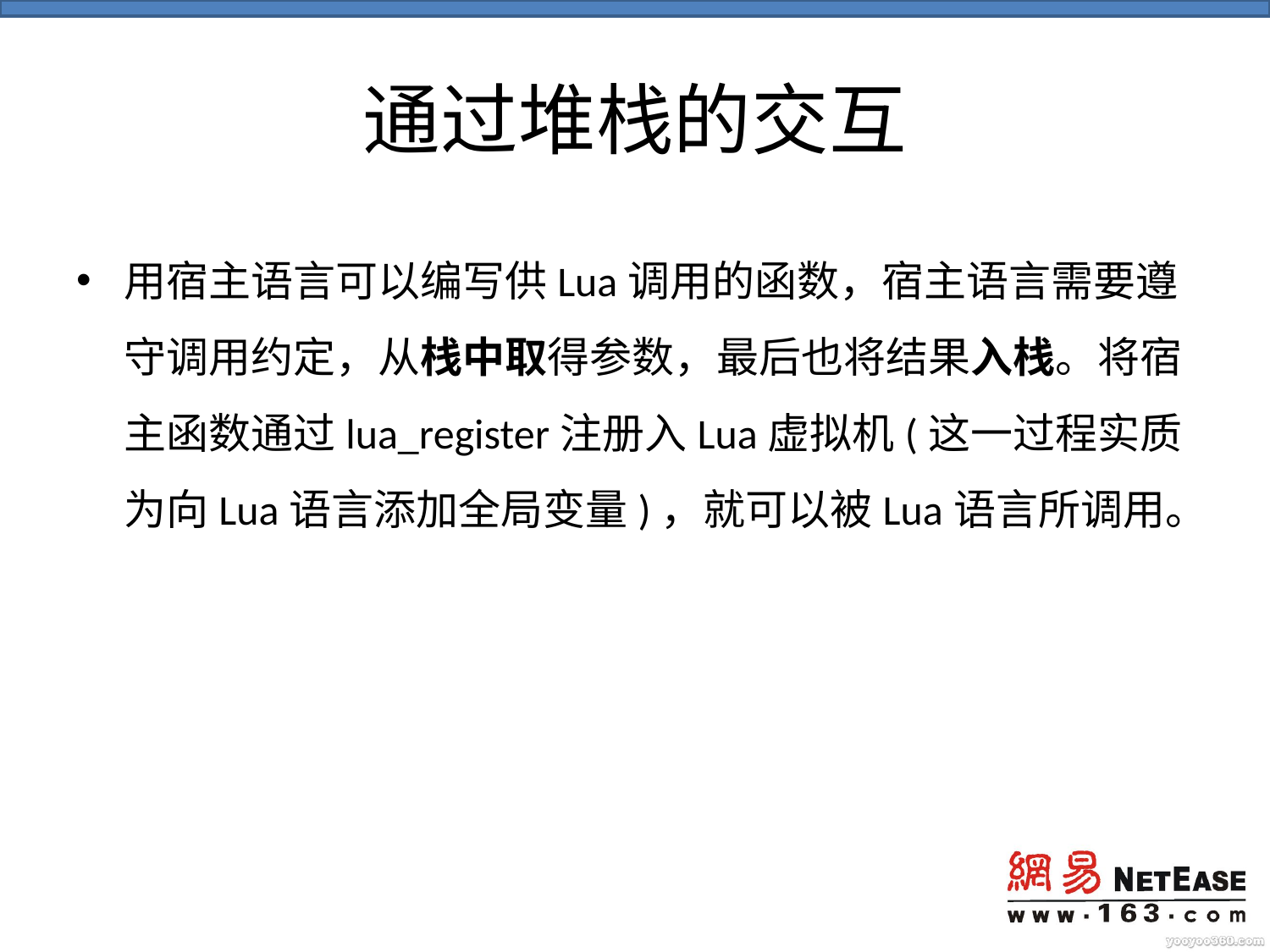

# 通过堆栈的交互
用宿主语言可以编写供Lua调用的函数，宿主语言需要遵守调用约定，从栈中取得参数，最后也将结果入栈。将宿主函数通过lua_register注册入Lua虚拟机(这一过程实质为向Lua语言添加全局变量)，就可以被Lua语言所调用。